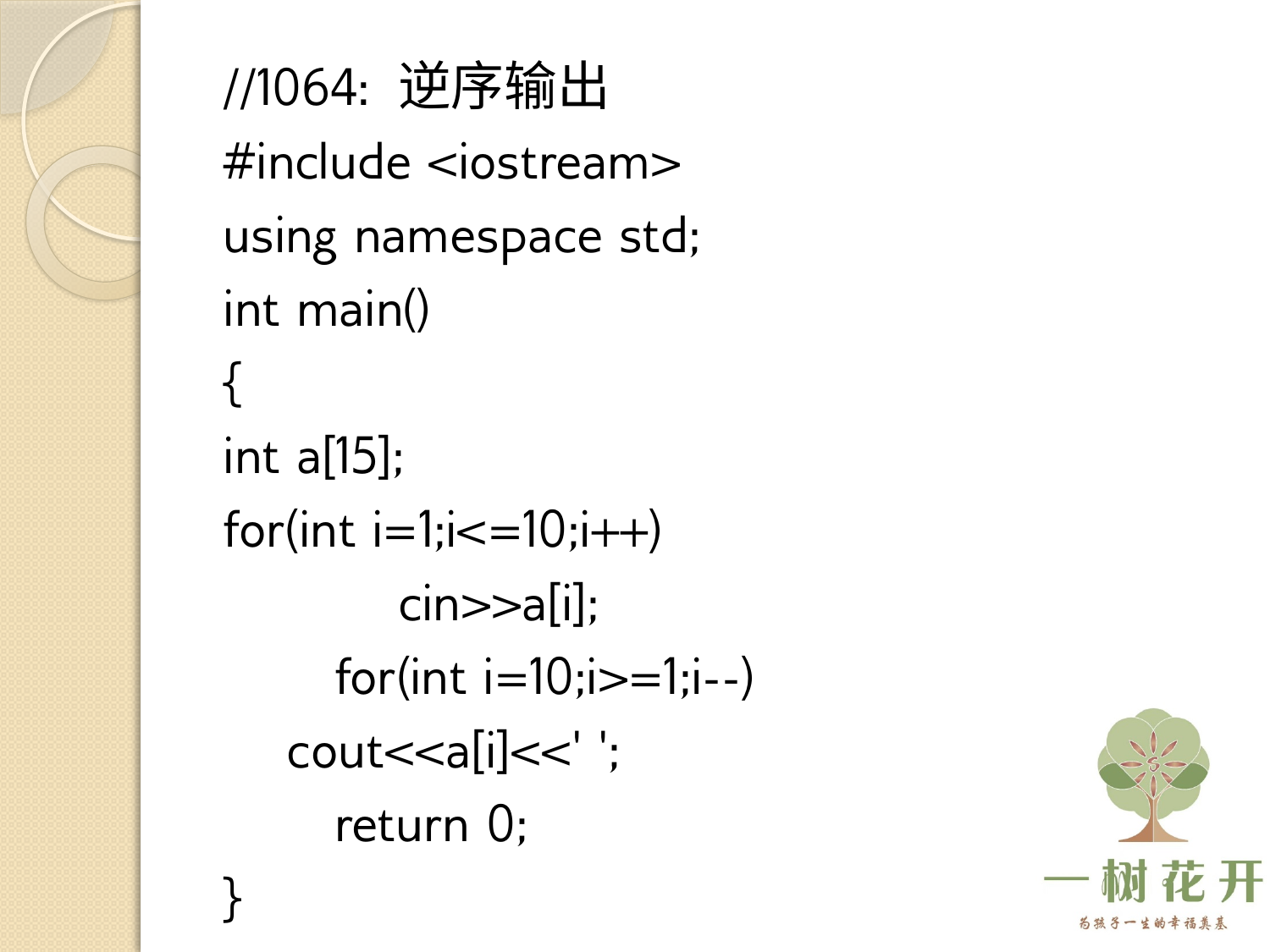

//1064: 逆序输出
#include <iostream>
using namespace std;
int main()
{
	int a[15];
	for(int i=1;i<=10;i++)
           cin>>a[i];
       for(int i=10;i>=1;i--)
	    cout<<a[i]<<' ';
       return 0;
}